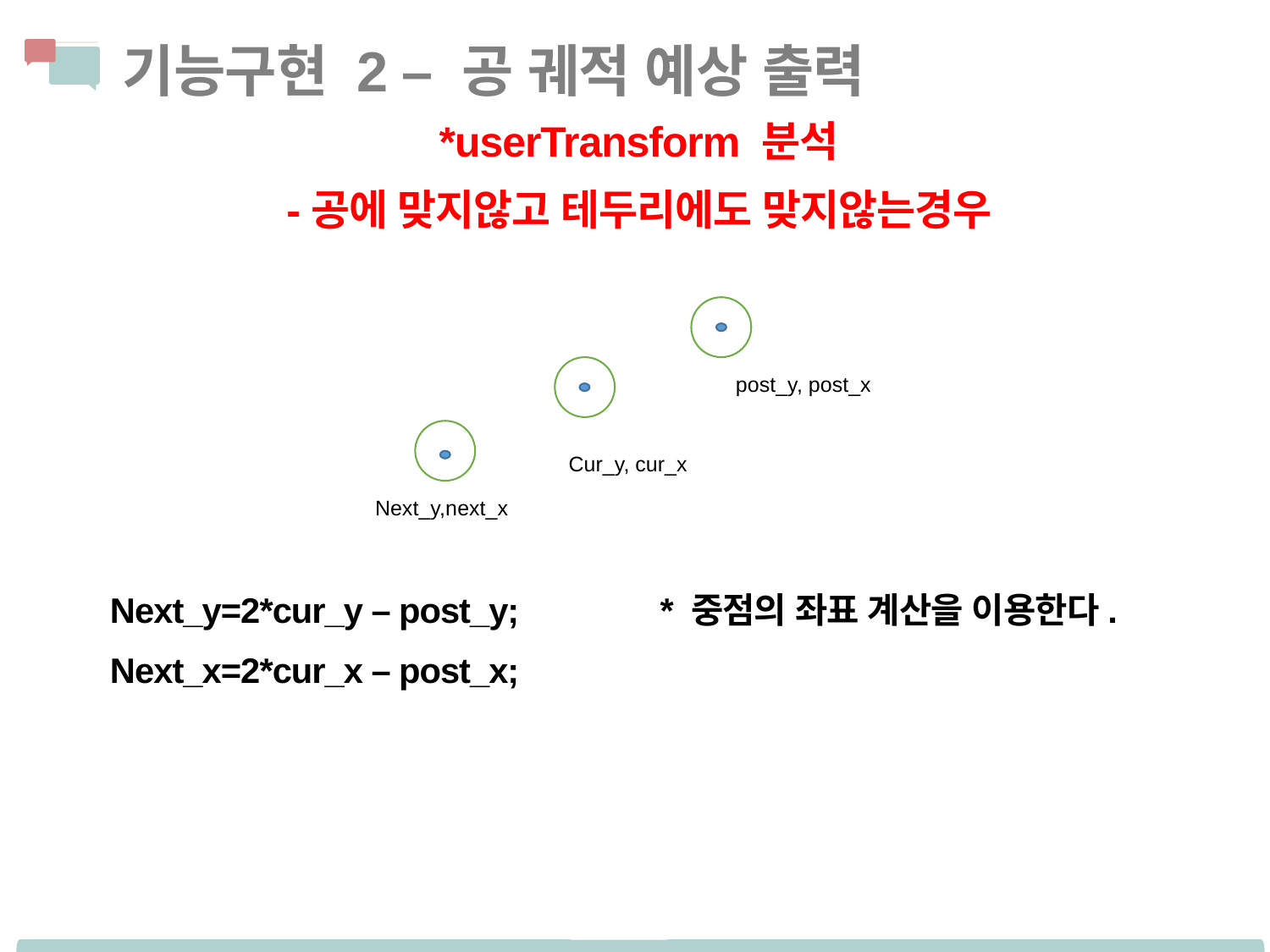

기능구현 2 – 공 궤적 예상 출력
*userTransform 분석
-공에 맞지않고 테두리에도 맞지않는경우

post_y, post_x

Cur_y, cur_x

Next_y,next_x
Next_y=2*cur_y – post_y;                * 중점의 좌표 계산을 이용한다.
Next_x=2*cur_x – post_x;